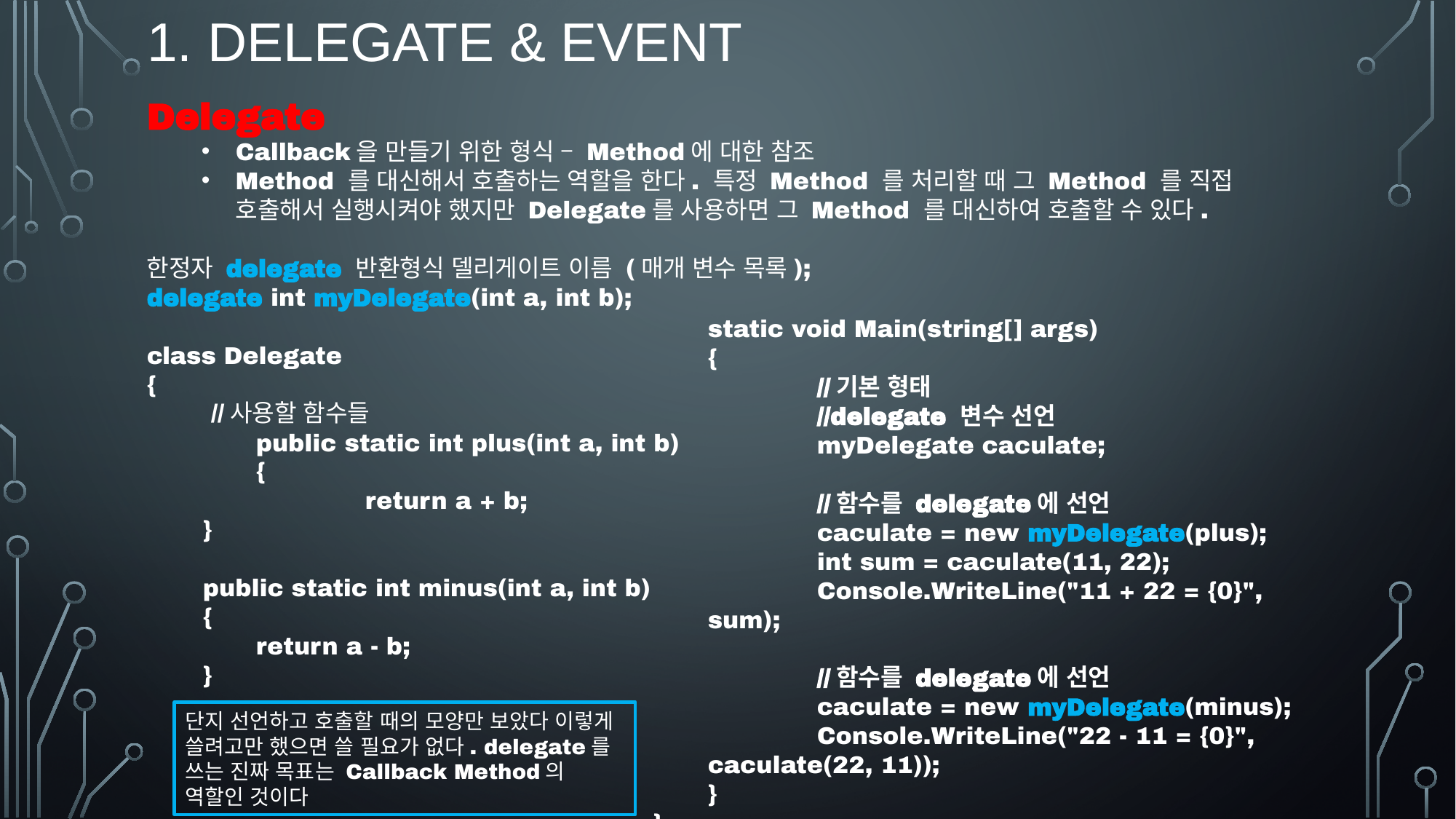

# 1. Delegate & Event
Delegate
Callback을 만들기 위한 형식 – Method에 대한 참조
Method 를 대신해서 호출하는 역할을 한다. 특정 Method 를 처리할 때 그 Method 를 직접 호출해서 실행시켜야 했지만 Delegate를 사용하면 그 Method 를 대신하여 호출할 수 있다.

한정자 delegate 반환형식 델리게이트 이름 (매개 변수 목록);
delegate int myDelegate(int a, int b);

class Delegate
{
        //사용할 함수들
	public static int plus(int a, int b)
      	{
		return a + b;
       }

       public static int minus(int a, int b)
       {
            	return a - b;
       }

static void Main(string[] args)
{
	//기본 형태
	//delegate 변수 선언
	myDelegate caculate;

	//함수를 delegate에 선언
	caculate = new myDelegate(plus);
	int sum = caculate(11, 22);
	Console.WriteLine("11 + 22 = {0}", sum);

	//함수를 delegate에 선언
	caculate = new myDelegate(minus);
	Console.WriteLine("22 - 11 = {0}", caculate(22, 11));
}
}
단지 선언하고 호출할 때의 모양만 보았다 이렇게 쓸려고만 했으면 쓸 필요가 없다. delegate를 쓰는 진짜 목표는 Callback Method의 역할인 것이다